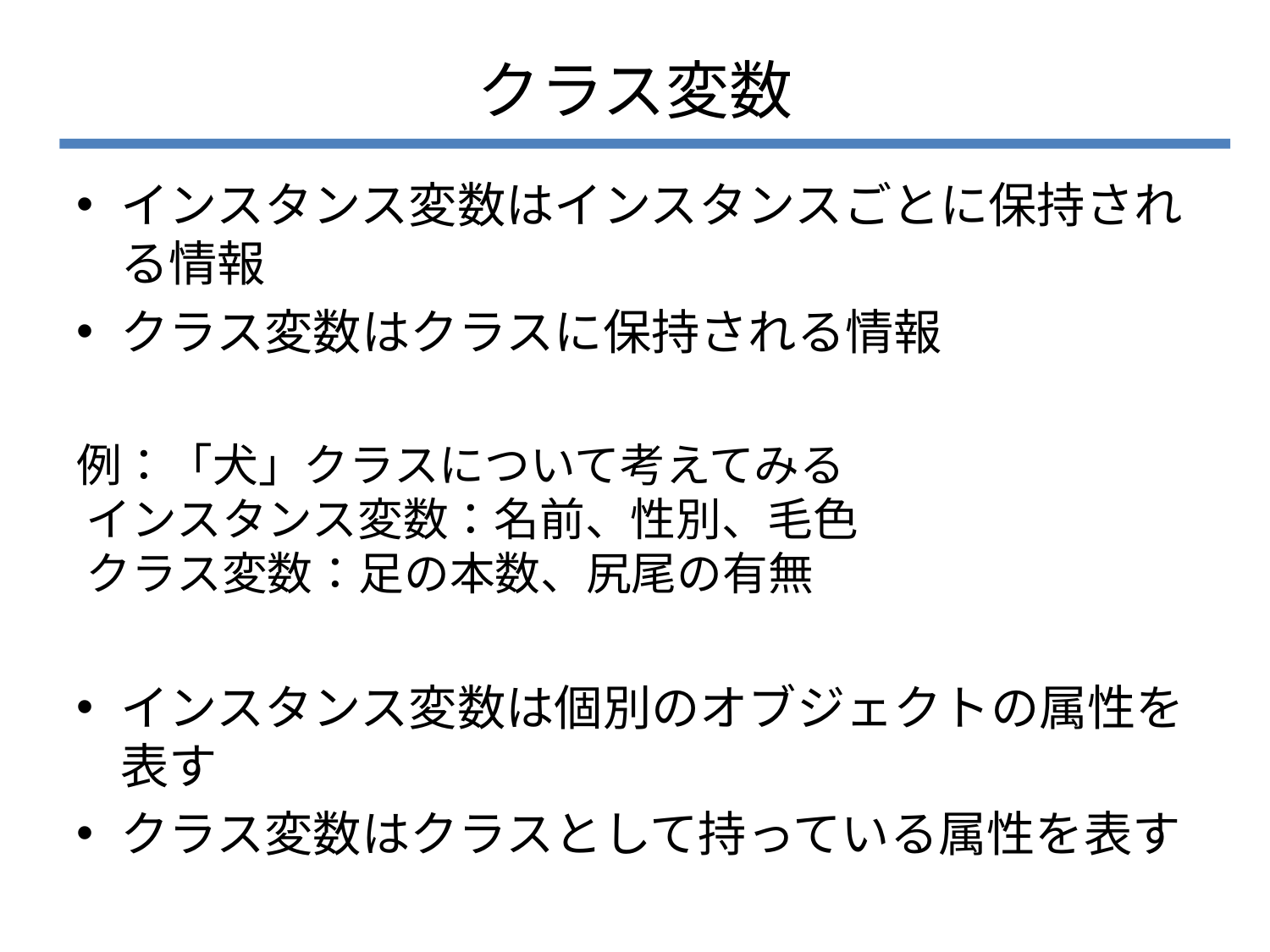

# クラス変数
インスタンス変数はインスタンスごとに保持される情報
クラス変数はクラスに保持される情報

例：「犬」クラスについて考えてみる
 インスタンス変数：名前、性別、毛色
 クラス変数：足の本数、尻尾の有無

インスタンス変数は個別のオブジェクトの属性を表す
クラス変数はクラスとして持っている属性を表す